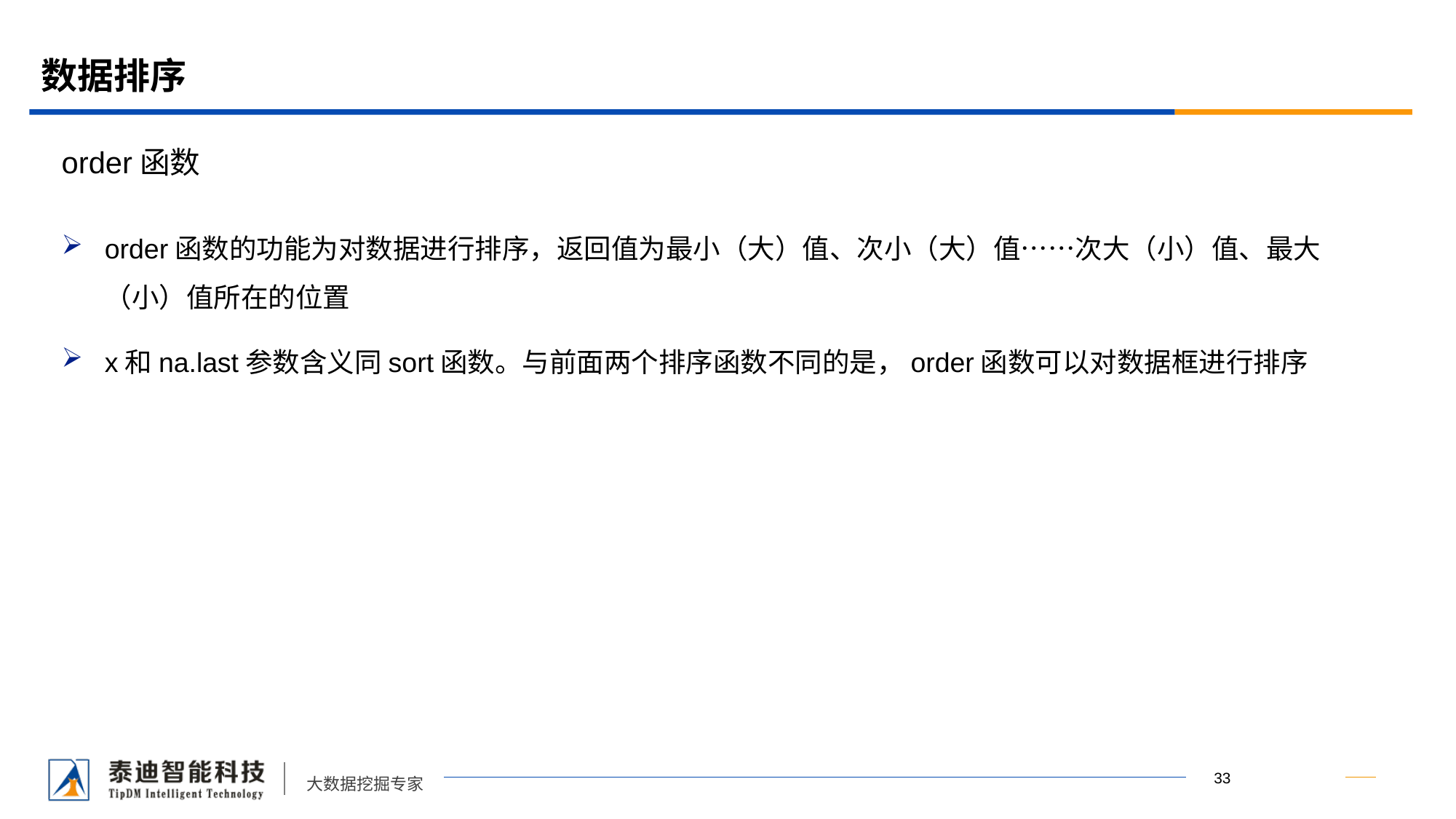

# 数据排序

order函数

order函数的功能为对数据进行排序，返回值为最小（大）值、次小（大）值……次大（小）值、最大（小）值所在的位置
x和na.last参数含义同sort函数。与前面两个排序函数不同的是，order函数可以对数据框进行排序